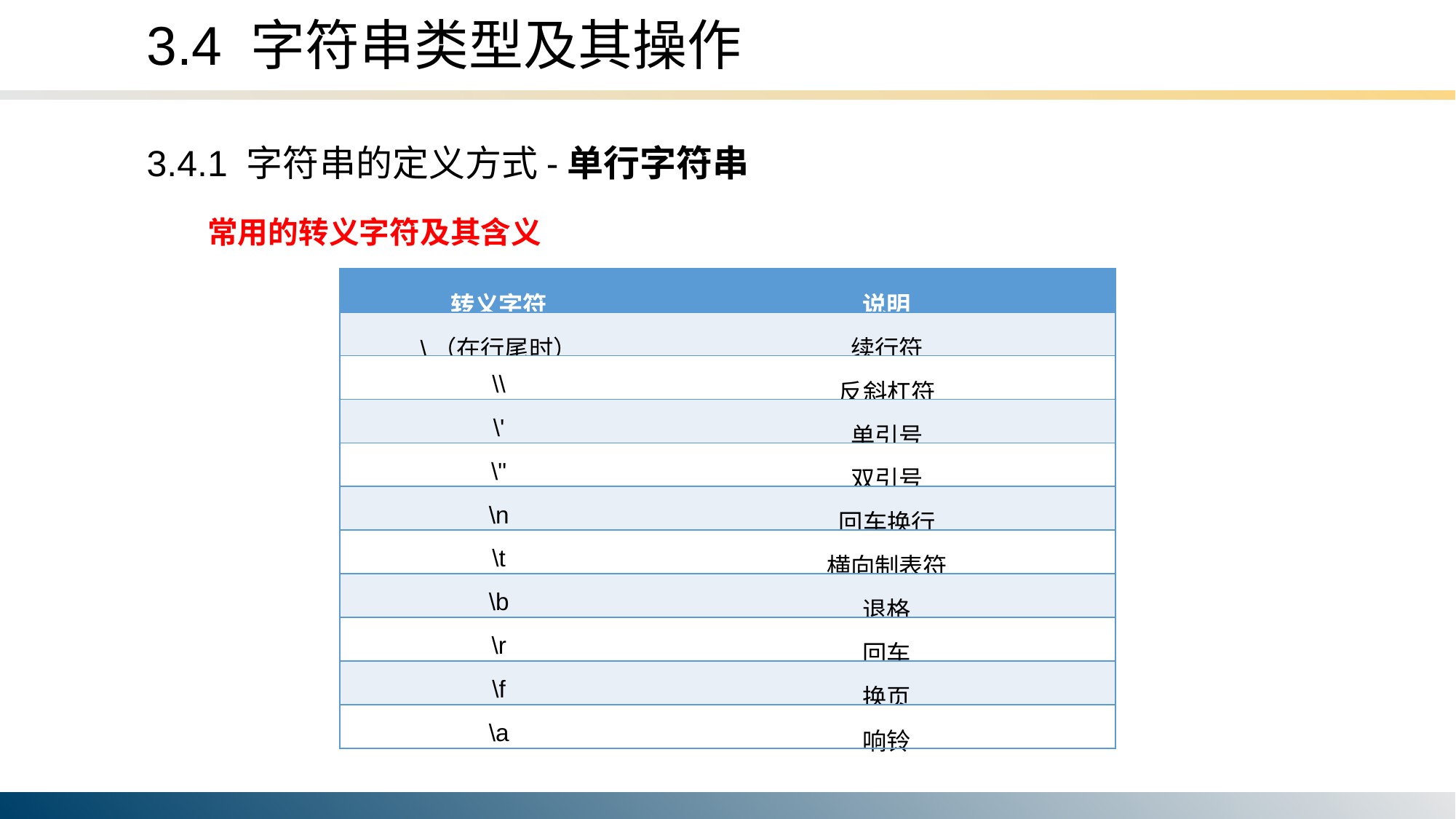

3.4 字符串类型及其操作

3.4.1 字符串的定义方式-单行字符串
常用的转义字符及其含义
| 转义字符 | 说明 |
| --- | --- |
| \（在行尾时） | 续行符 |
| \\ | 反斜杠符 |
| \' | 单引号 |
| \" | 双引号 |
| \n | 回车换行 |
| \t | 横向制表符 |
| \b | 退格 |
| \r | 回车 |
| \f | 换页 |
| \a | 响铃 |